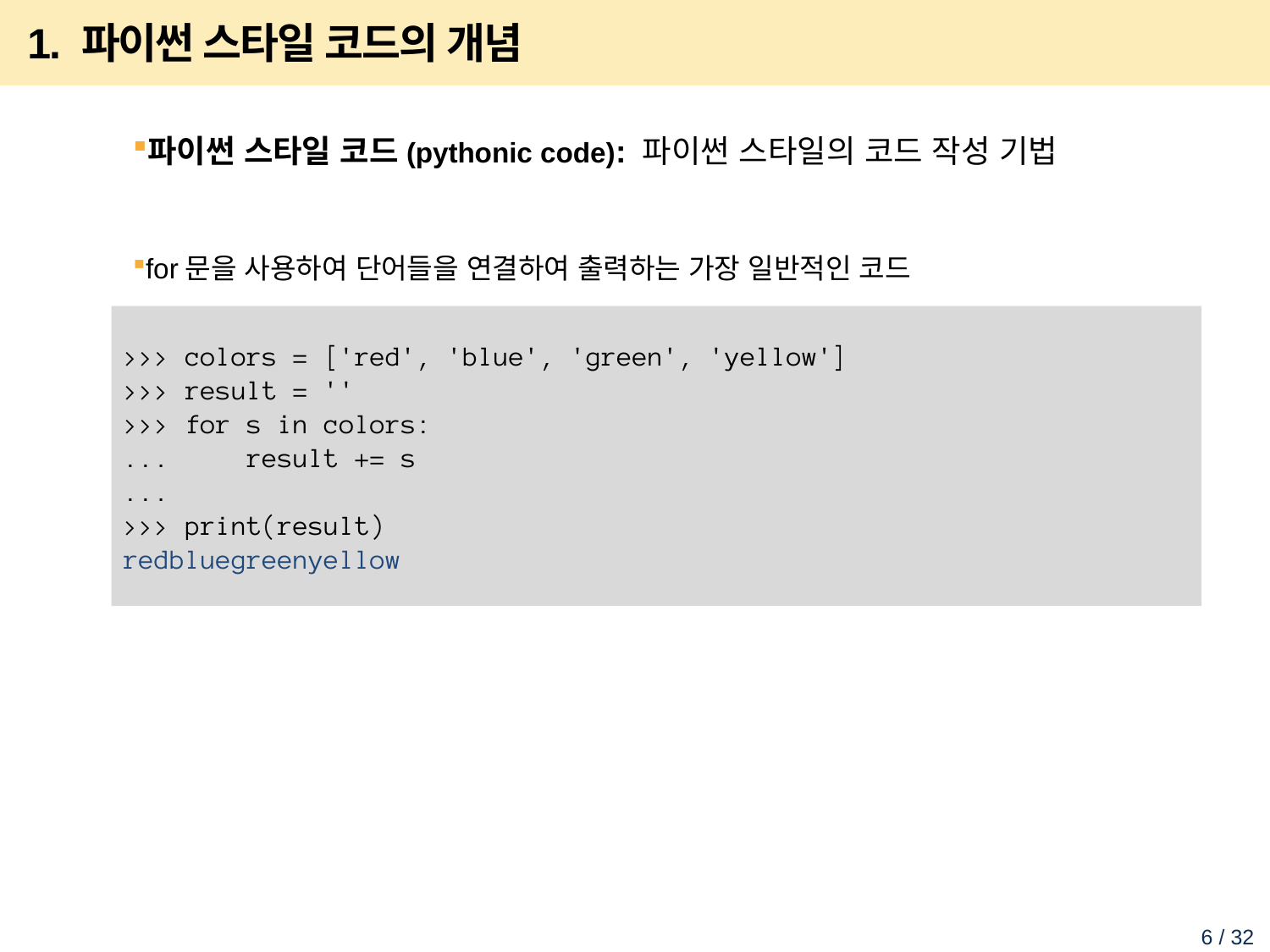

# 1. 파이썬 스타일 코드의 개념
파이썬 스타일 코드(pythonic code): 파이썬 스타일의 코드 작성 기법

for문을 사용하여 단어들을 연결하여 출력하는 가장 일반적인 코드

>>> colors = ['red', 'blue', 'green', 'yellow']
>>> result = ''
>>> for s in colors:
...     result += s
...
>>> print(result)
redbluegreenyellow